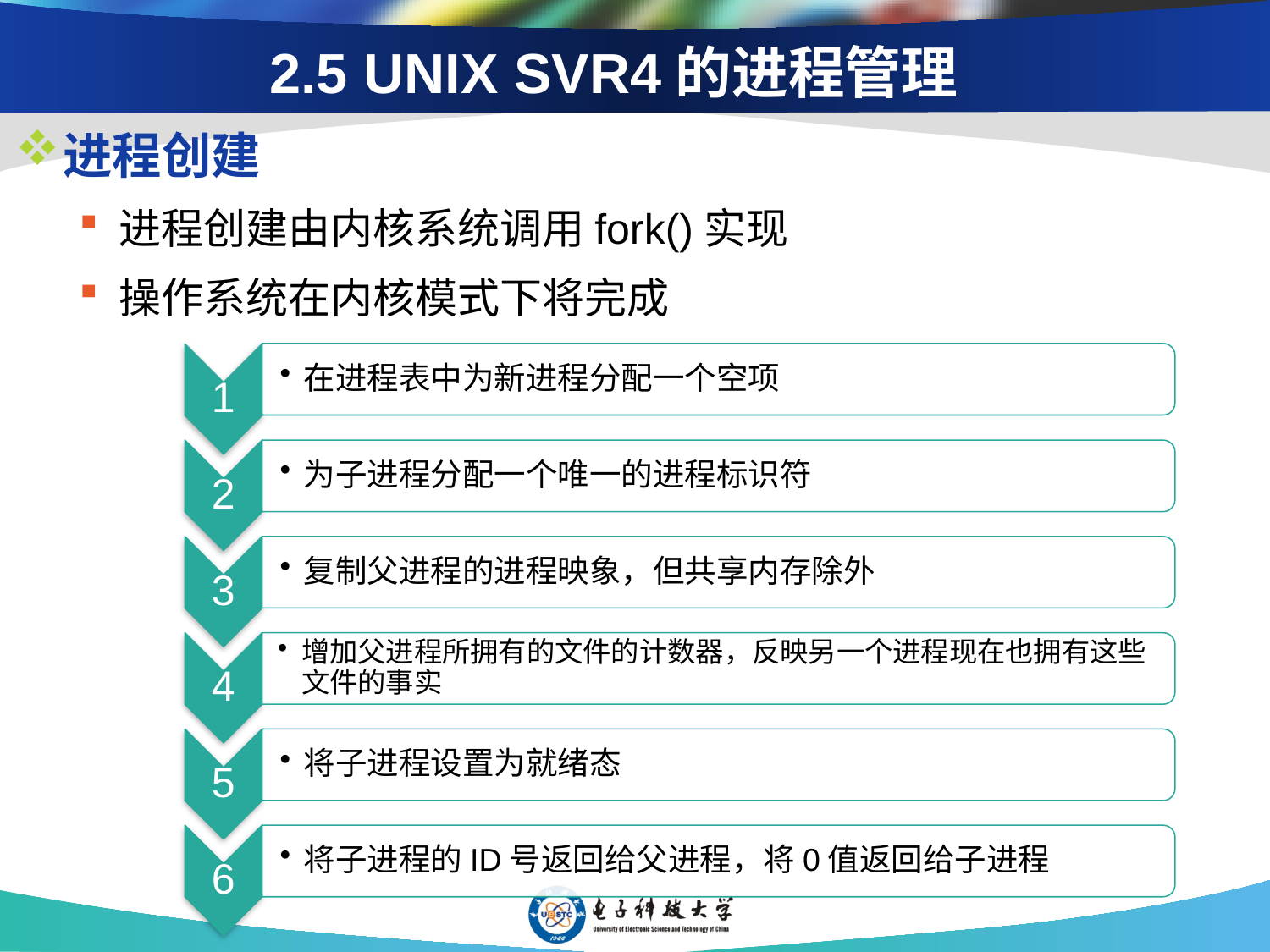

# 2.5 UNIX SVR4的进程管理
进程创建
进程创建由内核系统调用fork()实现
操作系统在内核模式下将完成

1
在进程表中为新进程分配一个空项
2
为子进程分配一个唯一的进程标识符
3
复制父进程的进程映象，但共享内存除外
4
增加父进程所拥有的文件的计数器，反映另一个进程现在也拥有这些文件的事实
5
将子进程设置为就绪态
6
将子进程的ID号返回给父进程，将0值返回给子进程